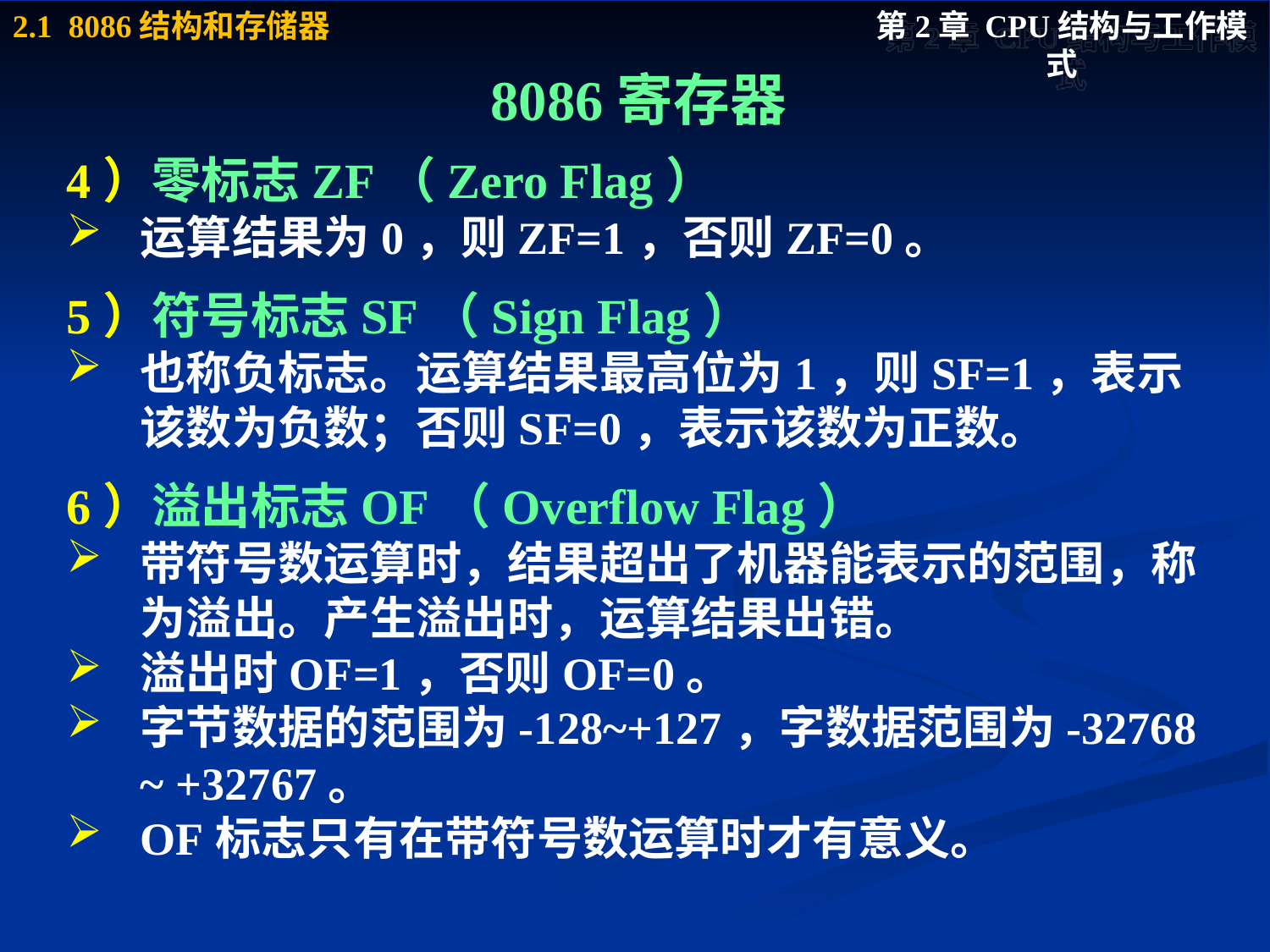

# 8086寄存器
4）零标志ZF（Zero Flag）
运算结果为0，则ZF=1，否则ZF=0。
5）符号标志SF（Sign Flag）
也称负标志。运算结果最高位为1，则SF=1，表示该数为负数；否则SF=0，表示该数为正数。
6）溢出标志OF（Overflow Flag）
带符号数运算时，结果超出了机器能表示的范围，称为溢出。产生溢出时，运算结果出错。
溢出时OF=1，否则OF=0。
字节数据的范围为-128~+127，字数据范围为-32768 ~ +32767。
OF标志只有在带符号数运算时才有意义。